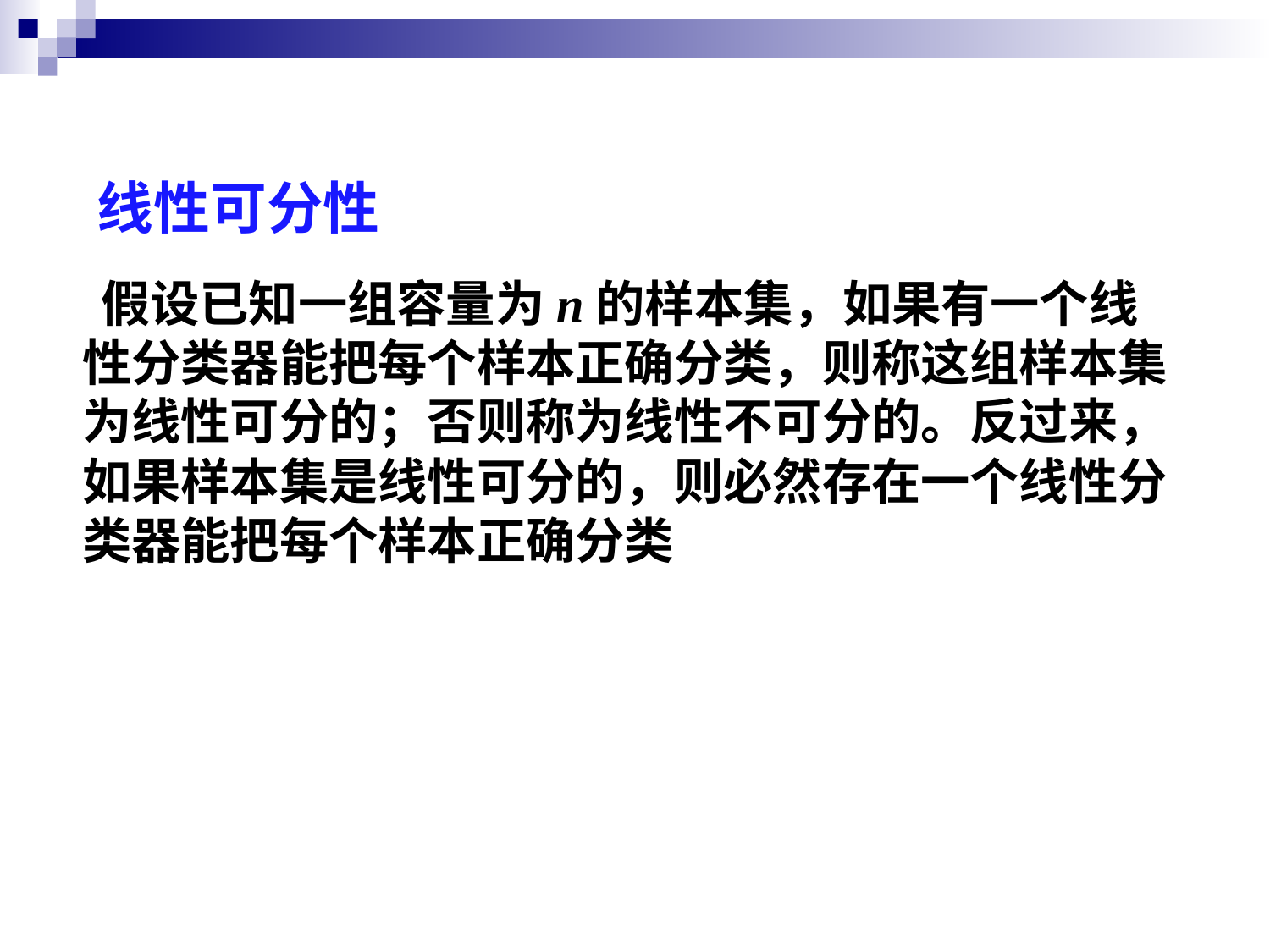

线性可分性
  假设已知一组容量为n的样本集，如果有一个线性分类器能把每个样本正确分类，则称这组样本集为线性可分的；否则称为线性不可分的。反过来，如果样本集是线性可分的，则必然存在一个线性分类器能把每个样本正确分类